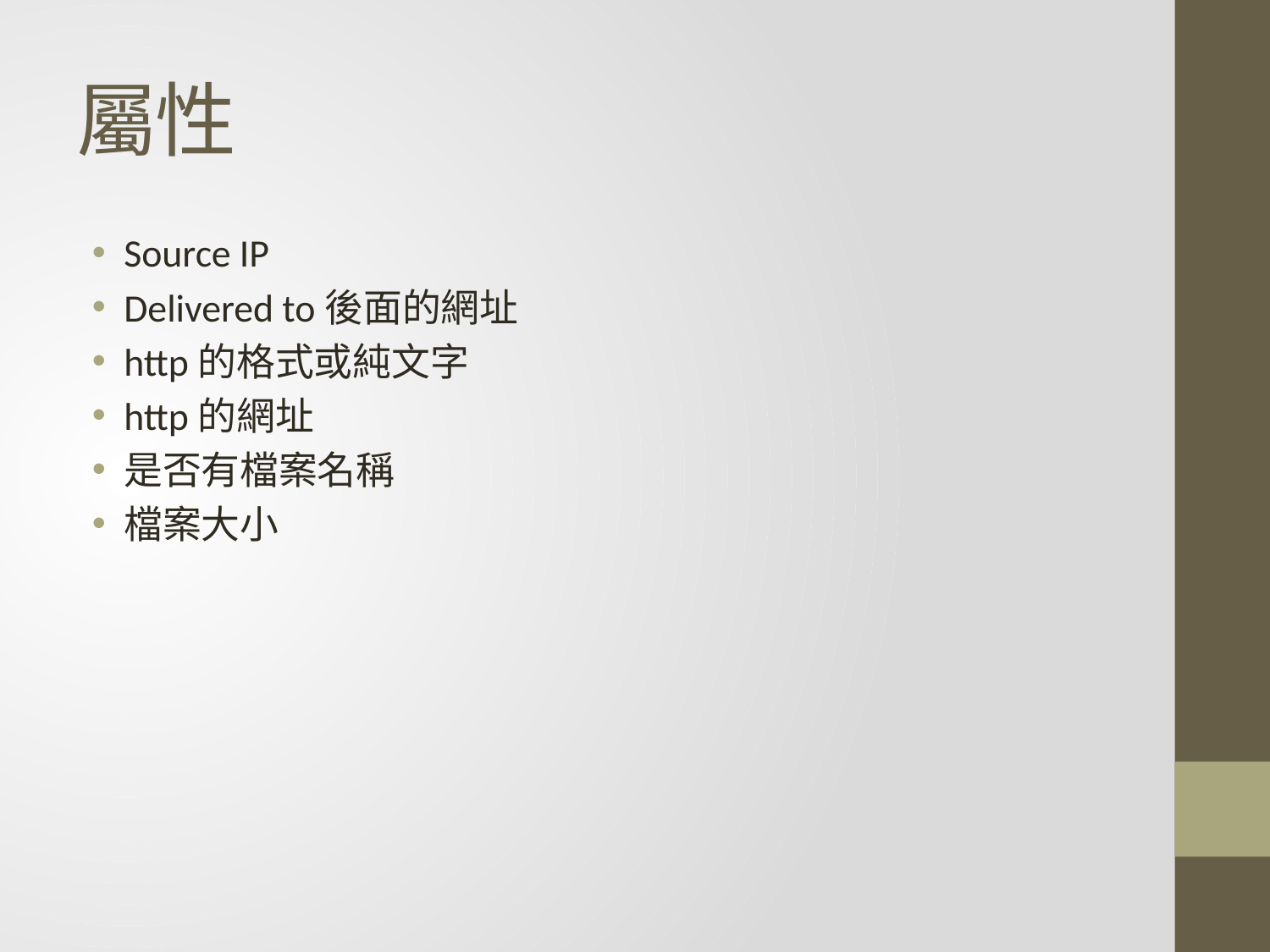

# 屬性
Source IP
Delivered to後面的網址
http的格式或純文字
http的網址
是否有檔案名稱
檔案大小